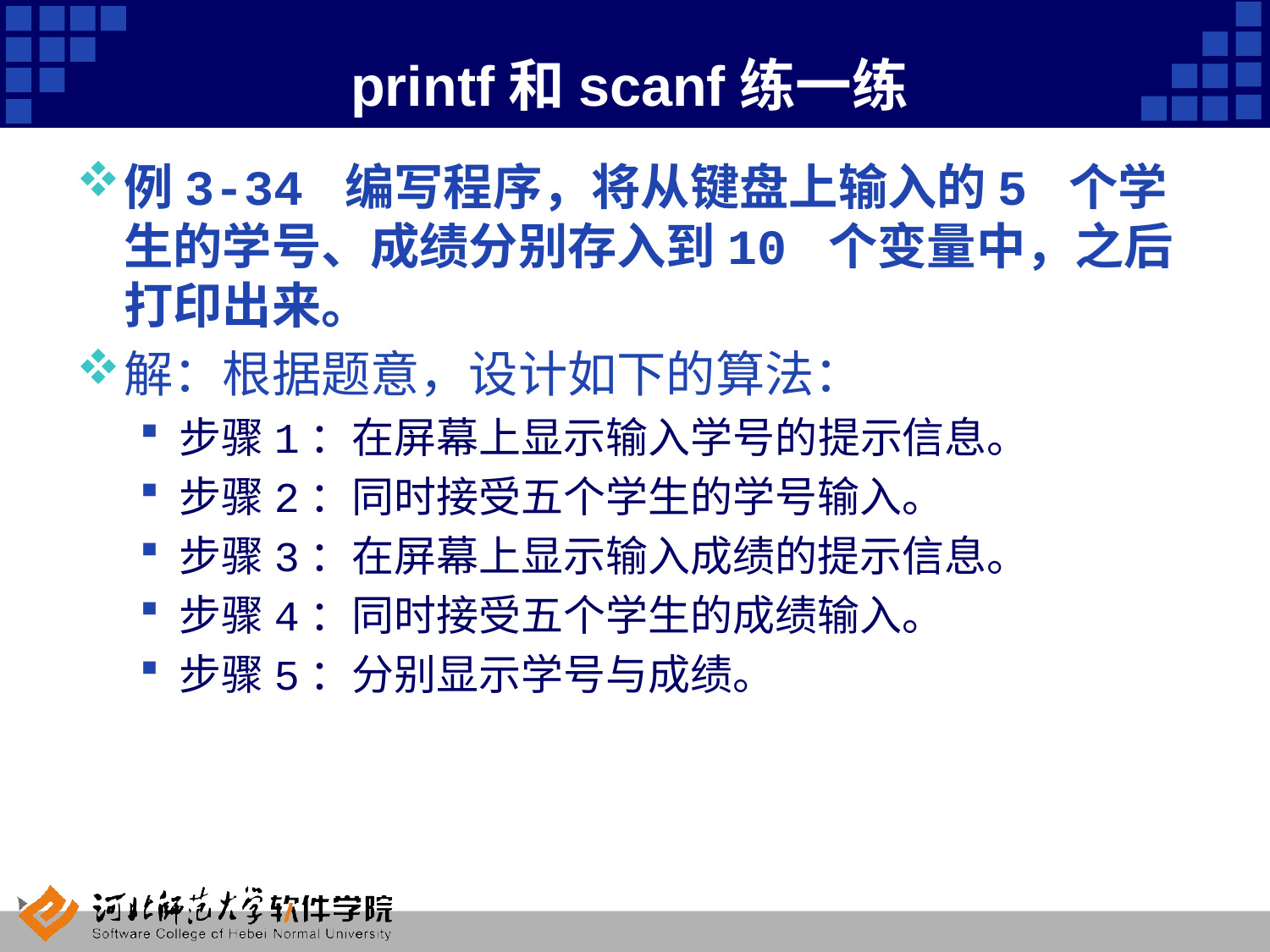

# printf和scanf练一练
例3-34 编写程序，将从键盘上输入的5 个学生的学号、成绩分别存入到10 个变量中，之后打印出来。
解：根据题意，设计如下的算法：
步骤1：在屏幕上显示输入学号的提示信息。
步骤2：同时接受五个学生的学号输入。
步骤3：在屏幕上显示输入成绩的提示信息。
步骤4：同时接受五个学生的成绩输入。
步骤5：分别显示学号与成绩。